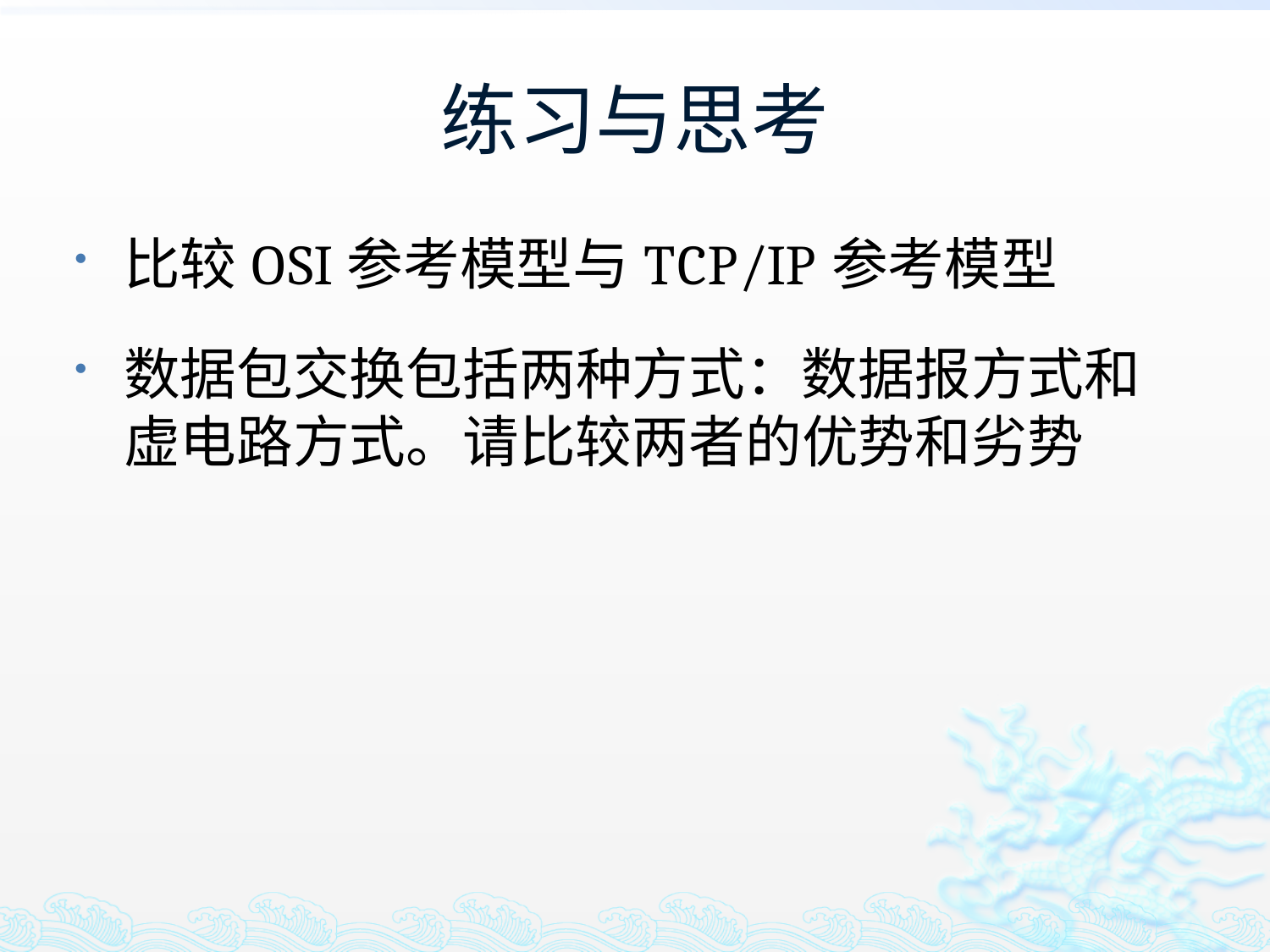

# 练习与思考
比较OSI参考模型与TCP/IP参考模型
数据包交换包括两种方式：数据报方式和虚电路方式。请比较两者的优势和劣势